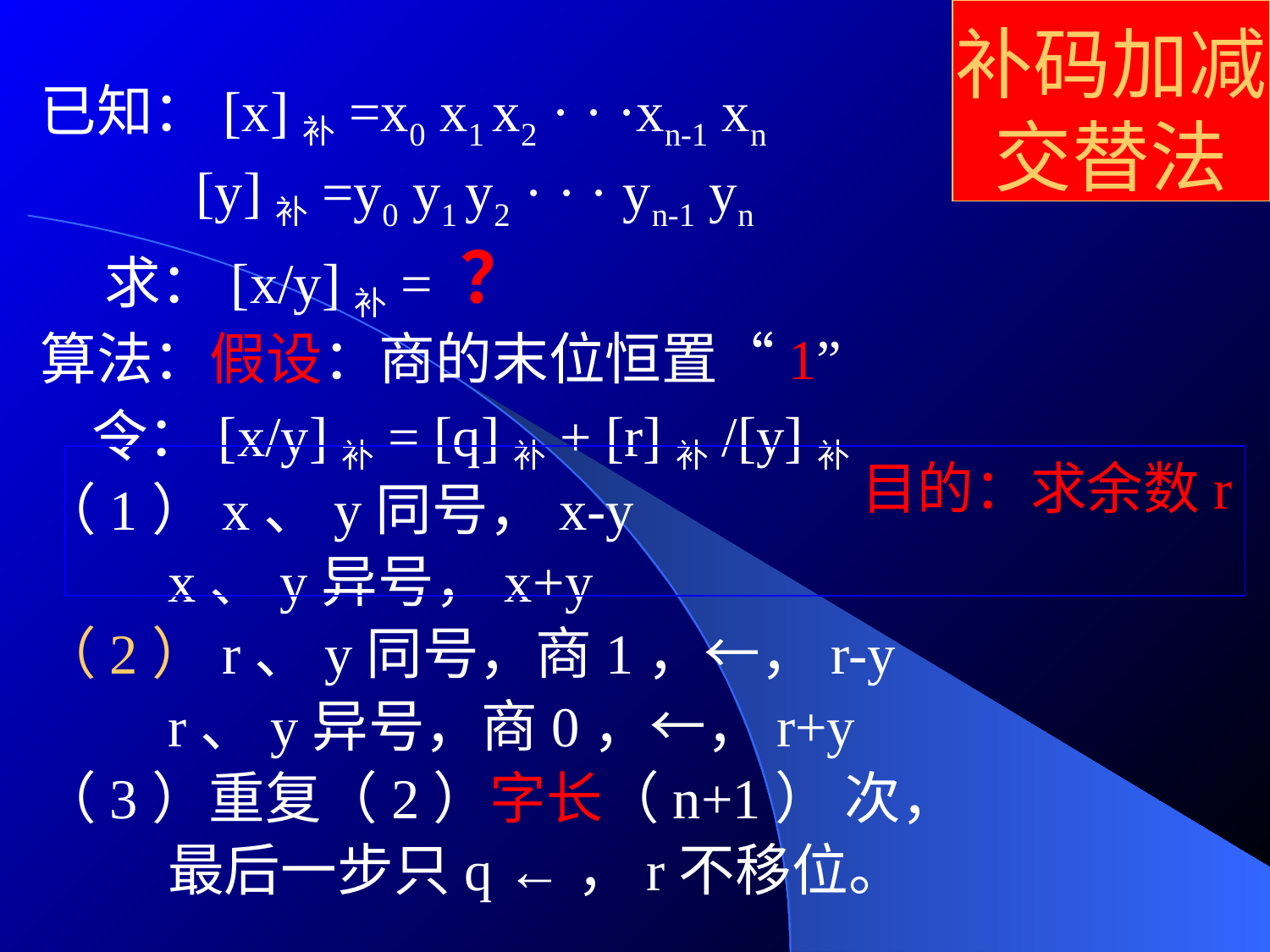

# 补码加减交替法
已知：[x]补=x0 x1 x2 · · ·xn-1 xn
           [y]补=y0 y1 y2 · · · yn-1 yn
    求：[x/y]补= ？
算法：假设：商的末位恒置“1”
   令：[x/y]补= [q]补+ [r]补/[y]补
（1）x、y同号，x-y
         x、y异号，x+y
（2）r、y同号，商1，←，r-y
         r、y异号，商0，←，r+y
（3）重复（2）字长（n+1） 次，
         最后一步只q ←，r不移位。
目的：求余数r